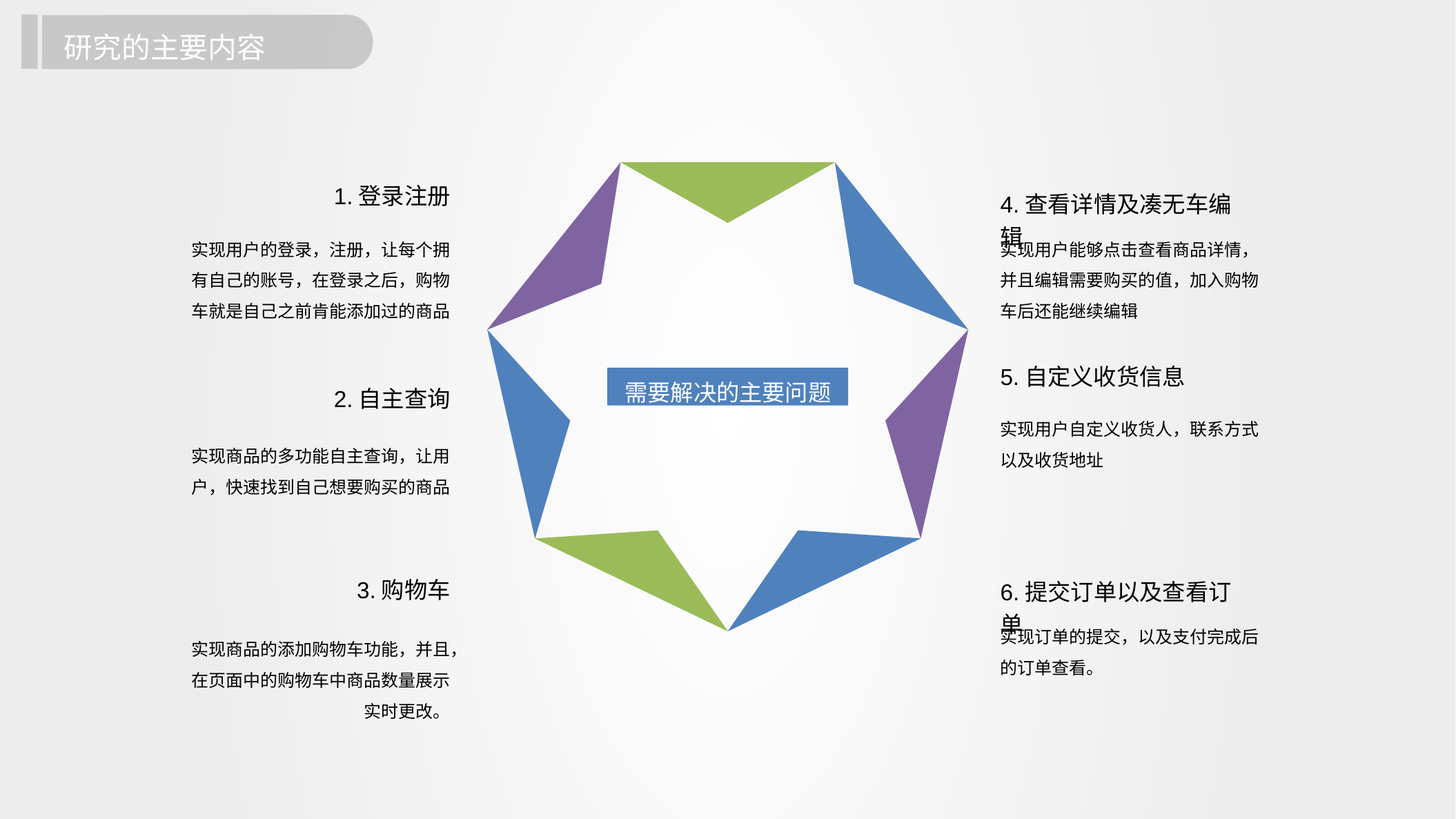

研究的主要内容

1.登录注册
4.查看详情及凑无车编辑
实现用户的登录，注册，让每个拥有自己的账号，在登录之后，购物车就是自己之前肯能添加过的商品
实现用户能够点击查看商品详情，并且编辑需要购买的值，加入购物车后还能继续编辑

5.自定义收货信息
需要解决的主要问题
2.自主查询

实现用户自定义收货人，联系方式以及收货地址
实现商品的多功能自主查询，让用户，快速找到自己想要购买的商品

3.购物车
6.提交订单以及查看订单
实现订单的提交，以及支付完成后的订单查看。
实现商品的添加购物车功能，并且，在页面中的购物车中商品数量展示实时更改。